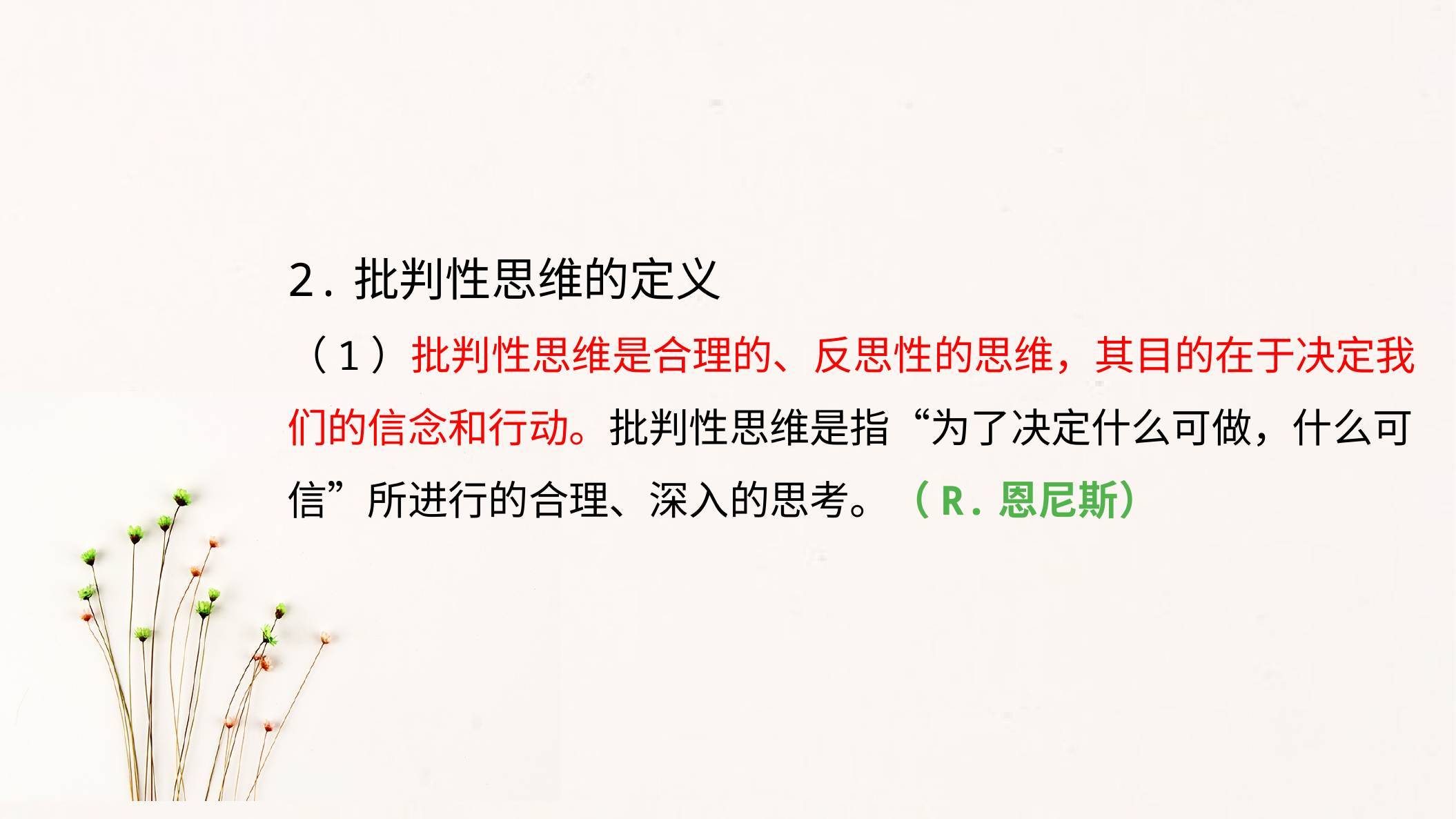

2.批判性思维的定义
（1）批判性思维是合理的、反思性的思维，其目的在于决定我们的信念和行动。批判性思维是指“为了决定什么可做，什么可信”所进行的合理、深入的思考。（R.恩尼斯）